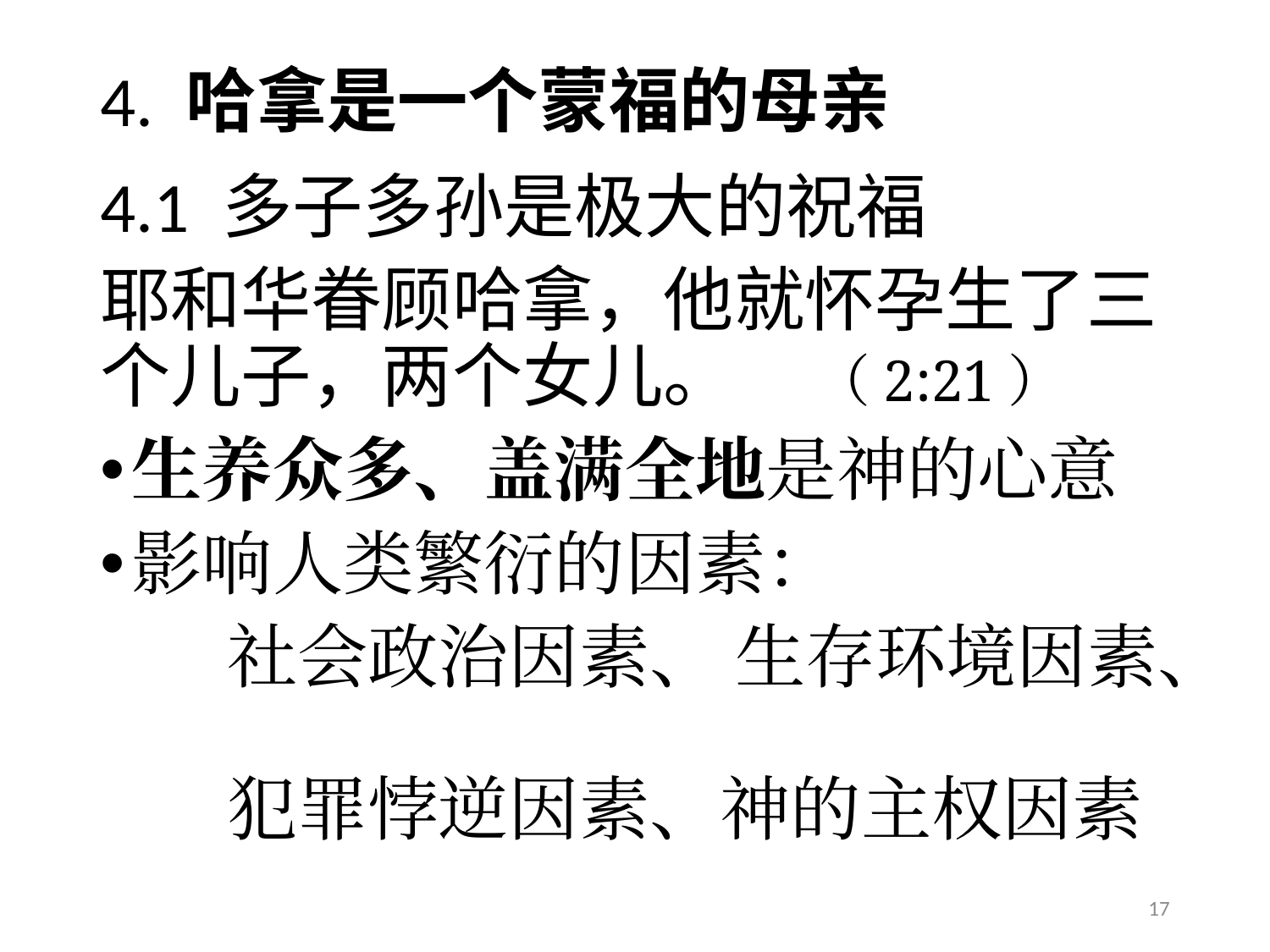

# 4. 哈拿是一个蒙福的母亲
4.1 多子多孙是极大的祝福
耶和华眷顾哈拿，他就怀孕生了三个儿子，两个女儿。     （2:21）
生养众多、盖满全地是神的心意
影响人类繁衍的因素：
	社会政治因素、	生存环境因素、
	犯罪悖逆因素、神的主权因素
17